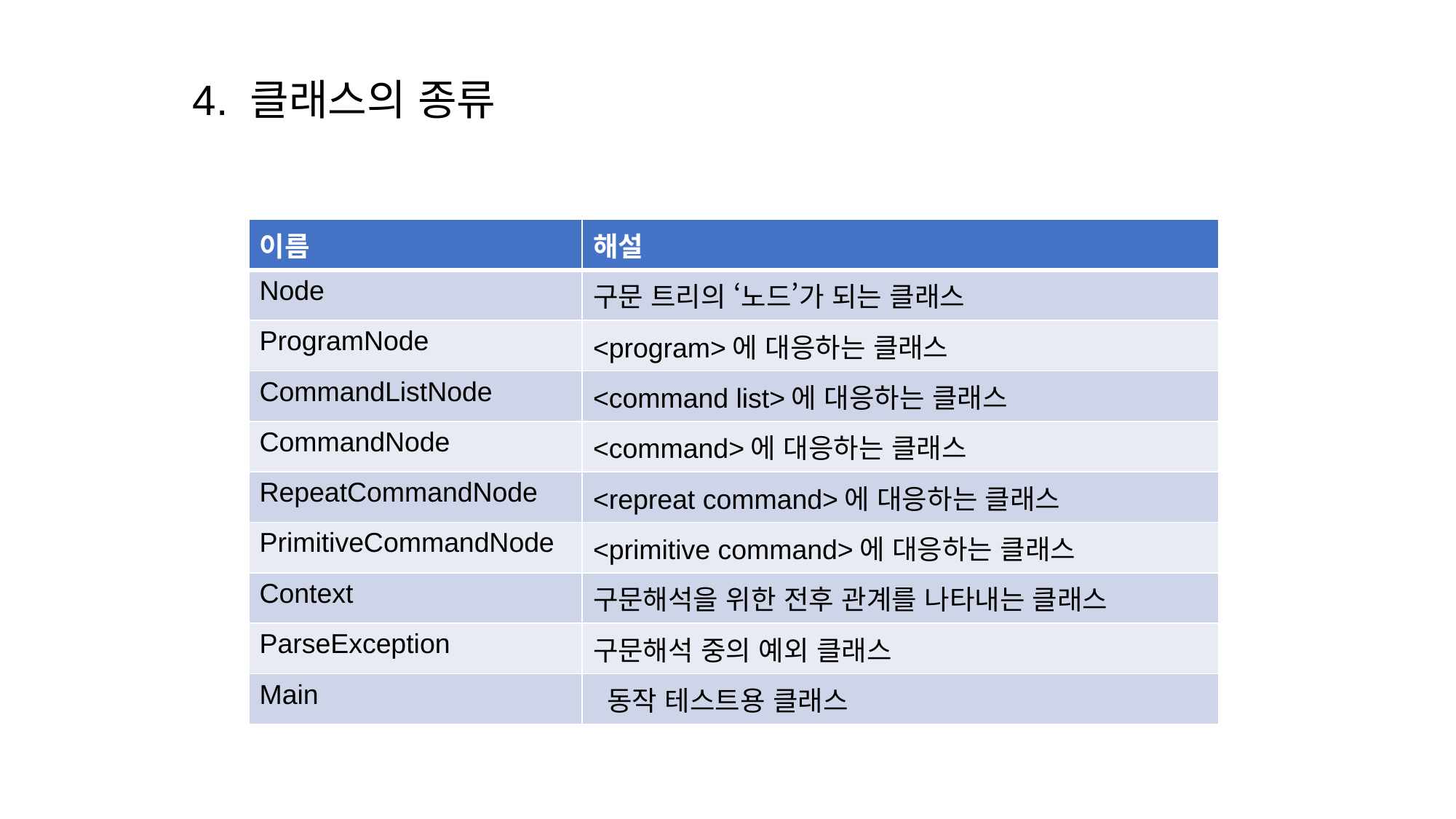

4. 클래스의 종류
| 이름 | 해설 |
| --- | --- |
| Node | 구문 트리의 ‘노드’가 되는 클래스 |
| ProgramNode | <program>에 대응하는 클래스 |
| CommandListNode | <command list>에 대응하는 클래스 |
| CommandNode | <command>에 대응하는 클래스 |
| RepeatCommandNode | <repreat command>에 대응하는 클래스 |
| PrimitiveCommandNode | <primitive command>에 대응하는 클래스 |
| Context | 구문해석을 위한 전후 관계를 나타내는 클래스 |
| ParseException | 구문해석 중의 예외 클래스 |
| Main | 동작 테스트용 클래스 |